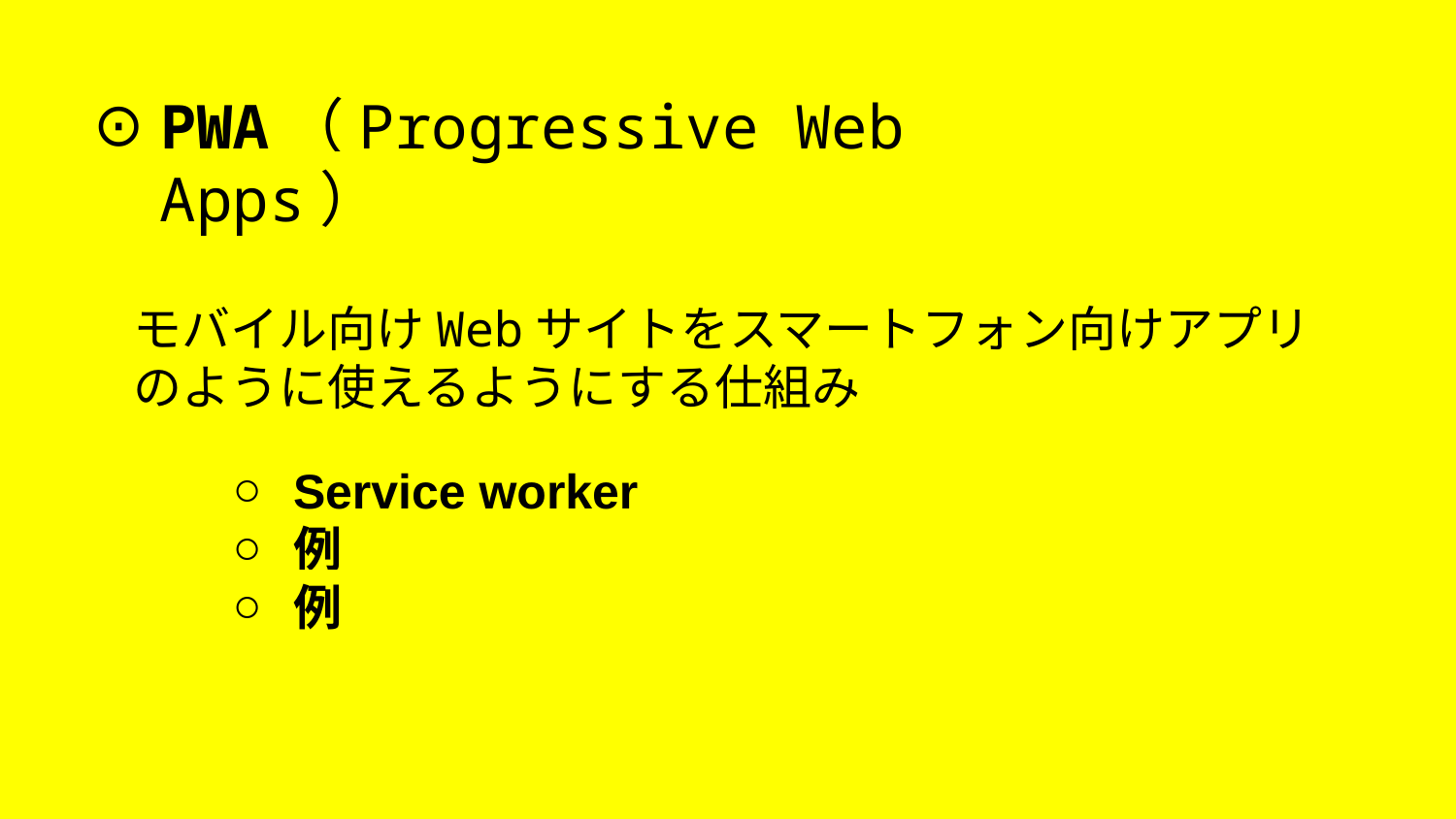

PWA（Progressive Web Apps）
モバイル向けWebサイトをスマートフォン向けアプリ
のように使えるようにする仕組み
Service worker
例
例
9